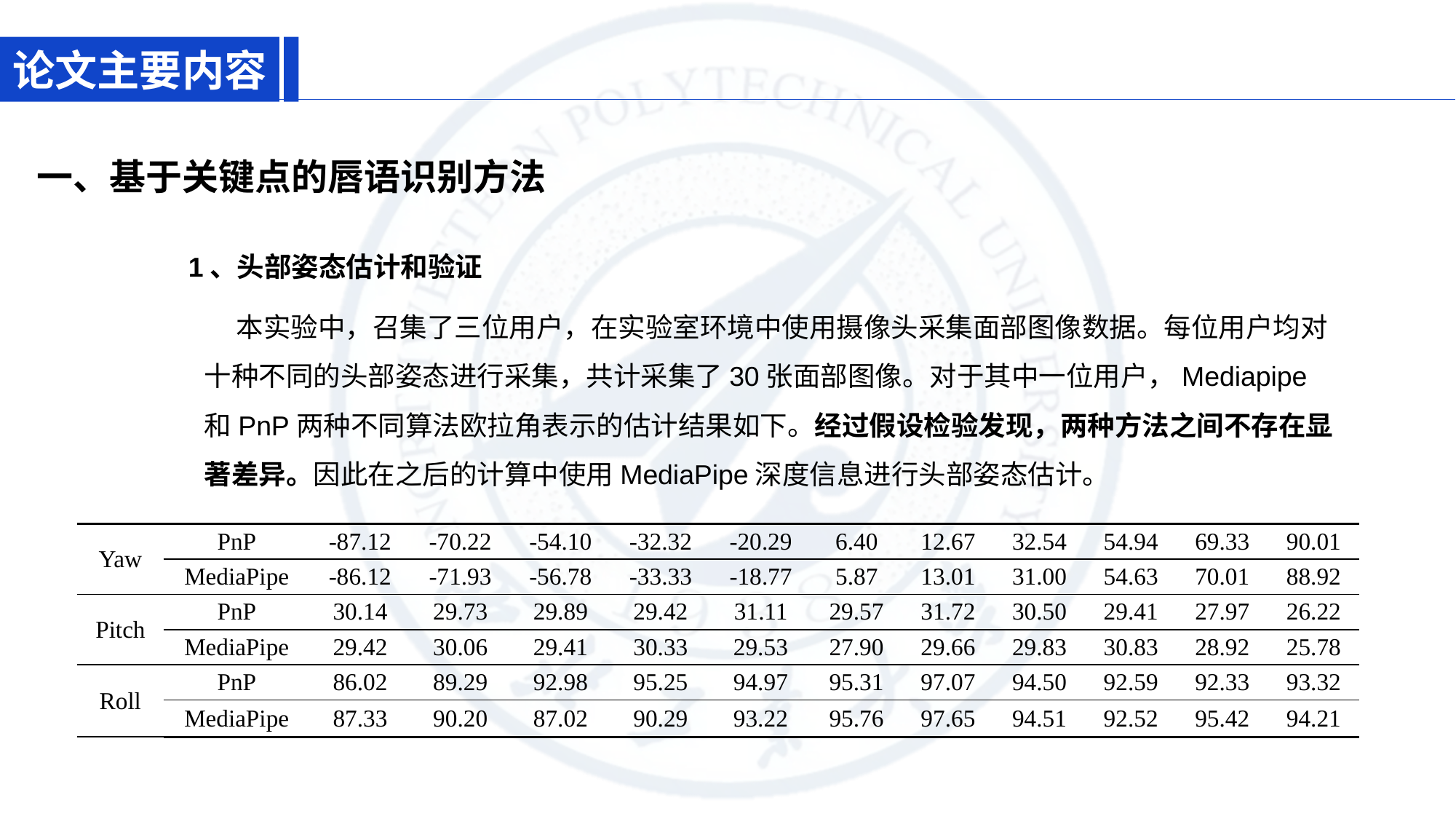

论文主要内容

一、基于关键点的唇语识别方法
1、头部姿态估计和验证
本实验中，召集了三位用户，在实验室环境中使用摄像头采集面部图像数据。每位用户均对十种不同的头部姿态进行采集，共计采集了30张面部图像。对于其中一位用户，Mediapipe和PnP两种不同算法欧拉角表示的估计结果如下。经过假设检验发现，两种方法之间不存在显著差异。因此在之后的计算中使用MediaPipe深度信息进行头部姿态估计。

| Yaw | PnP | -87.12 | -70.22 | -54.10 | -32.32 | -20.29 | 6.40 | 12.67 | 32.54 | 54.94 | 69.33 | 90.01 |
| --- | --- | --- | --- | --- | --- | --- | --- | --- | --- | --- | --- | --- |
|  | MediaPipe | -86.12 | -71.93 | -56.78 | -33.33 | -18.77 | 5.87 | 13.01 | 31.00 | 54.63 | 70.01 | 88.92 |
| Pitch | PnP | 30.14 | 29.73 | 29.89 | 29.42 | 31.11 | 29.57 | 31.72 | 30.50 | 29.41 | 27.97 | 26.22 |
|  | MediaPipe | 29.42 | 30.06 | 29.41 | 30.33 | 29.53 | 27.90 | 29.66 | 29.83 | 30.83 | 28.92 | 25.78 |
| Roll | PnP | 86.02 | 89.29 | 92.98 | 95.25 | 94.97 | 95.31 | 97.07 | 94.50 | 92.59 | 92.33 | 93.32 |
|  | MediaPipe | 87.33 | 90.20 | 87.02 | 90.29 | 93.22 | 95.76 | 97.65 | 94.51 | 92.52 | 95.42 | 94.21 |